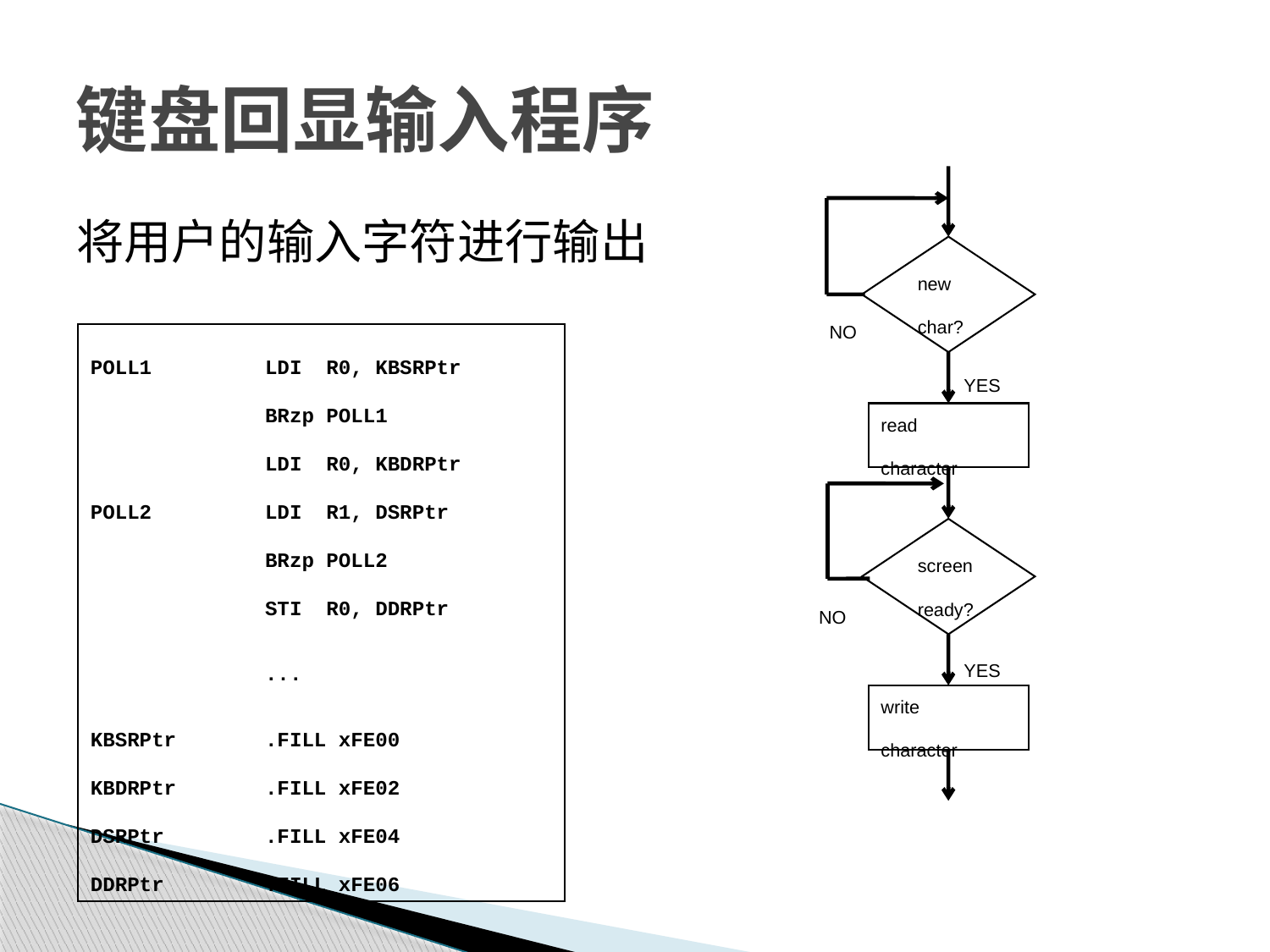

# 键盘回显输入程序

new
char?
NO

YES

read
character

screen
ready?
NO

YES

write
character

将用户的输入字符进行输出
POLL1	LDI  R0, KBSRPtr
	BRzp POLL1
	LDI  R0, KBDRPtr
POLL2	LDI  R1, DSRPtr
	BRzp POLL2
	STI  R0, DDRPtr
	...
KBSRPtr	.FILL xFE00
KBDRPtr	.FILL xFE02
DSRPtr	.FILL xFE04
DDRPtr	.FILL xFE06